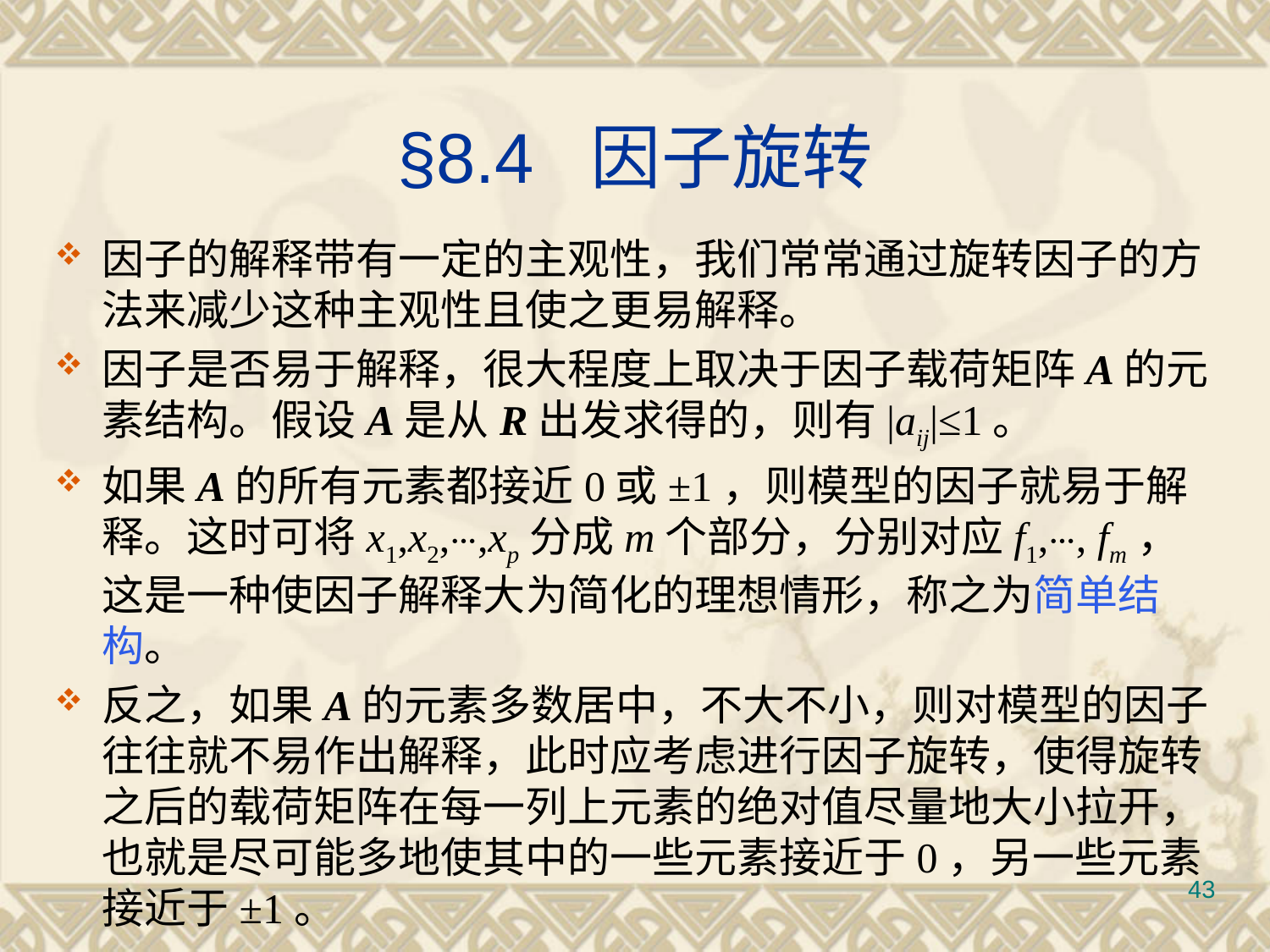

# §8.4  因子旋转
因子的解释带有一定的主观性，我们常常通过旋转因子的方法来减少这种主观性且使之更易解释。
因子是否易于解释，很大程度上取决于因子载荷矩阵A的元素结构。假设A是从R出发求得的，则有|aij|≤1。
如果A的所有元素都接近0或±1，则模型的因子就易于解释。这时可将x1,x2,⋯,xp分成m个部分，分别对应f1,⋯, fm，这是一种使因子解释大为简化的理想情形，称之为简单结构。
反之，如果A的元素多数居中，不大不小，则对模型的因子往往就不易作出解释，此时应考虑进行因子旋转，使得旋转之后的载荷矩阵在每一列上元素的绝对值尽量地大小拉开，也就是尽可能多地使其中的一些元素接近于0，另一些元素接近于±1。
43